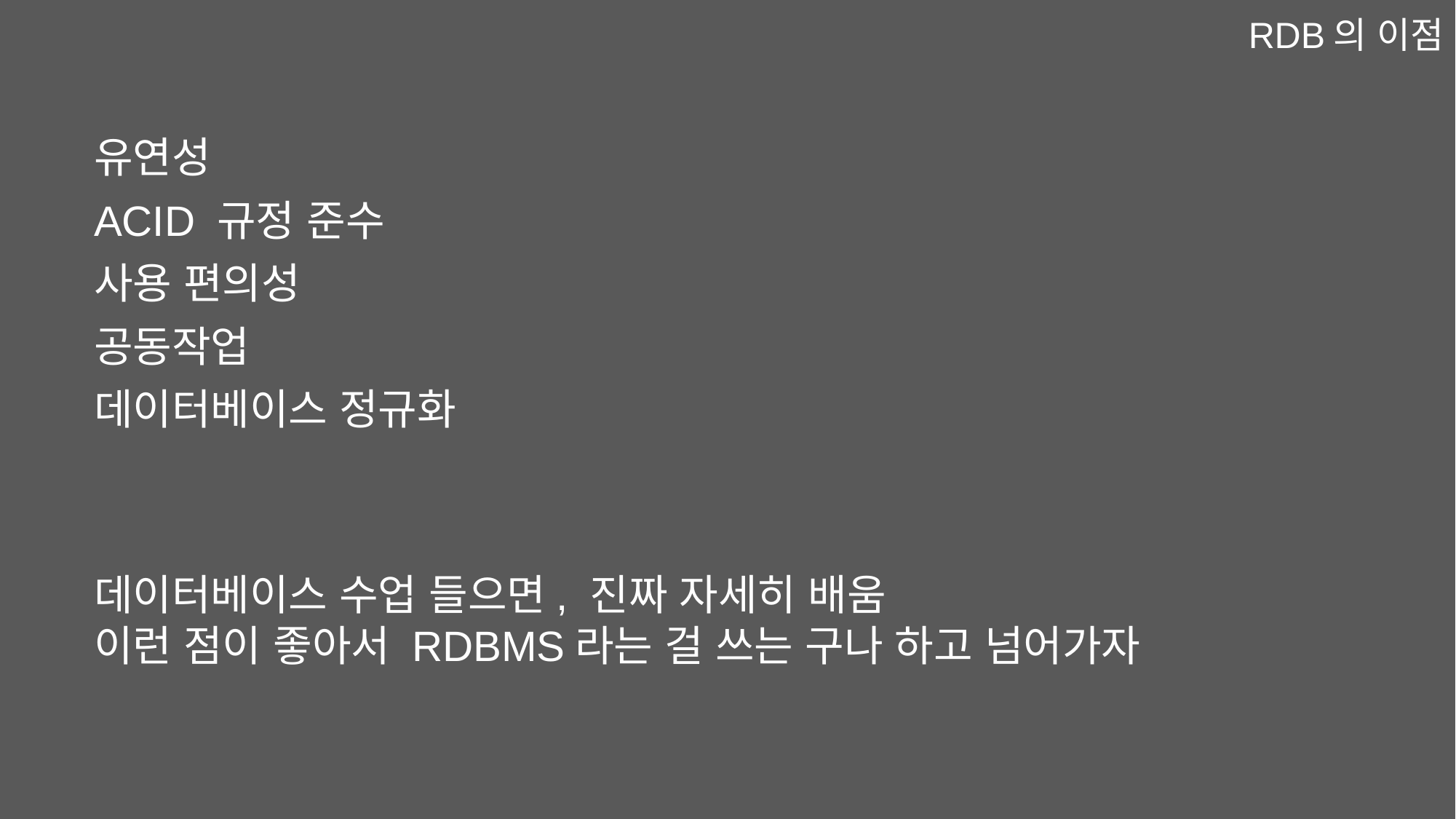

RDB의 이점
유연성
ACID 규정 준수
사용 편의성
공동작업
데이터베이스 정규화
데이터베이스 수업 들으면, 진짜 자세히 배움
이런 점이 좋아서 RDBMS라는 걸 쓰는 구나 하고 넘어가자